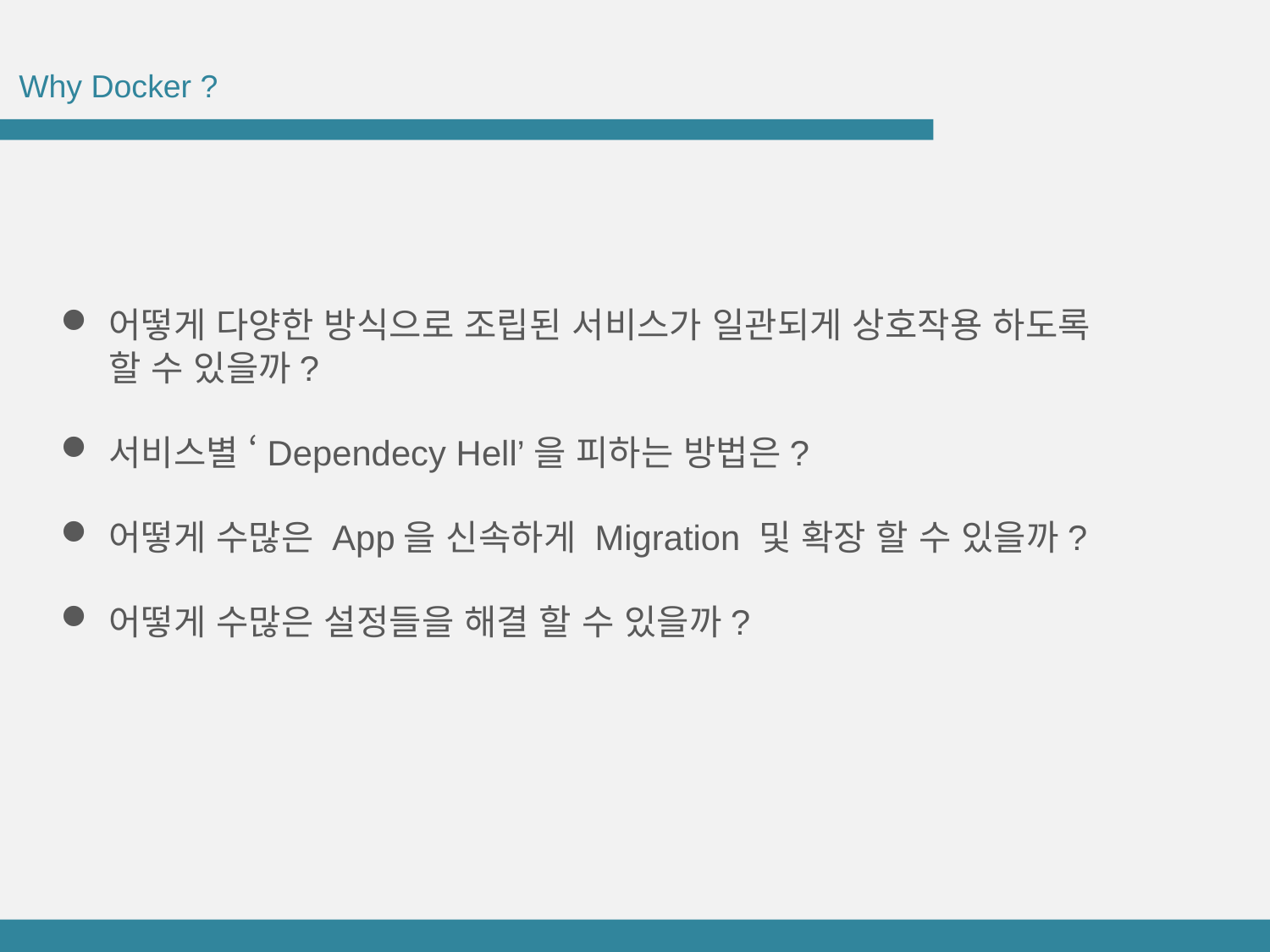

Why Docker ?

어떻게 다양한 방식으로 조립된 서비스가 일관되게 상호작용 하도록
할 수 있을까?

서비스별 ‘Dependecy Hell’을 피하는 방법은?

어떻게 수많은 App을 신속하게 Migration 및 확장 할 수 있을까?

어떻게 수많은 설정들을 해결 할 수 있을까?